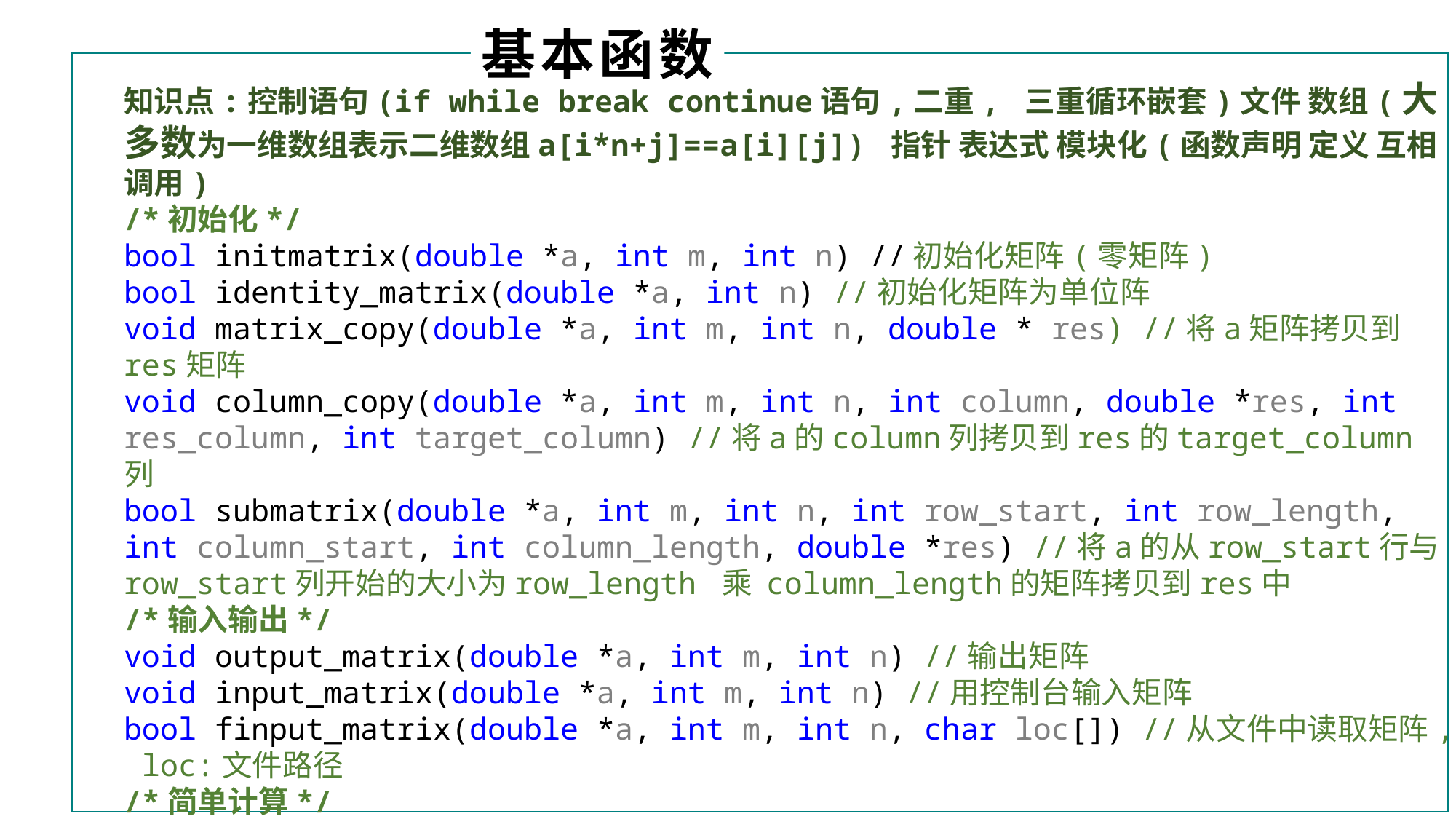

基本函数

知识点:控制语句(if while break continue语句,二重, 三重循环嵌套)文件 数组(大多数为一维数组表示二维数组a[i*n+j]==a[i][j]) 指针 表达式 模块化(函数声明 定义 互相调用)
/*初始化*/
bool initmatrix(double *a, int m, int n) //初始化矩阵(零矩阵)
bool identity_matrix(double *a, int n) //初始化矩阵为单位阵
void matrix_copy(double *a, int m, int n, double * res) //将a矩阵拷贝到res矩阵
void column_copy(double *a, int m, int n, int column, double *res, int res_column, int target_column) //将a的column列拷贝到res的target_column列
bool submatrix(double *a, int m, int n, int row_start, int row_length, int column_start, int column_length, double *res) //将a的从row_start行与row_start列开始的大小为row_length 乘 column_length的矩阵拷贝到res中
/*输入输出*/
void output_matrix(double *a, int m, int n) //输出矩阵
void input_matrix(double *a, int m, int n) //用控制台输入矩阵
bool finput_matrix(double *a, int m, int n, char loc[]) //从文件中读取矩阵, loc:文件路径
/*简单计算*/
void matrix_sum(double *a, double *b, int m, int n, double *res) //矩阵加法
void matrix_number_multiply(double *a, int m, int n, int times, double *res) //数乘
void matrix_power(double *a, int n, int power, double *res) //求矩阵幂
01